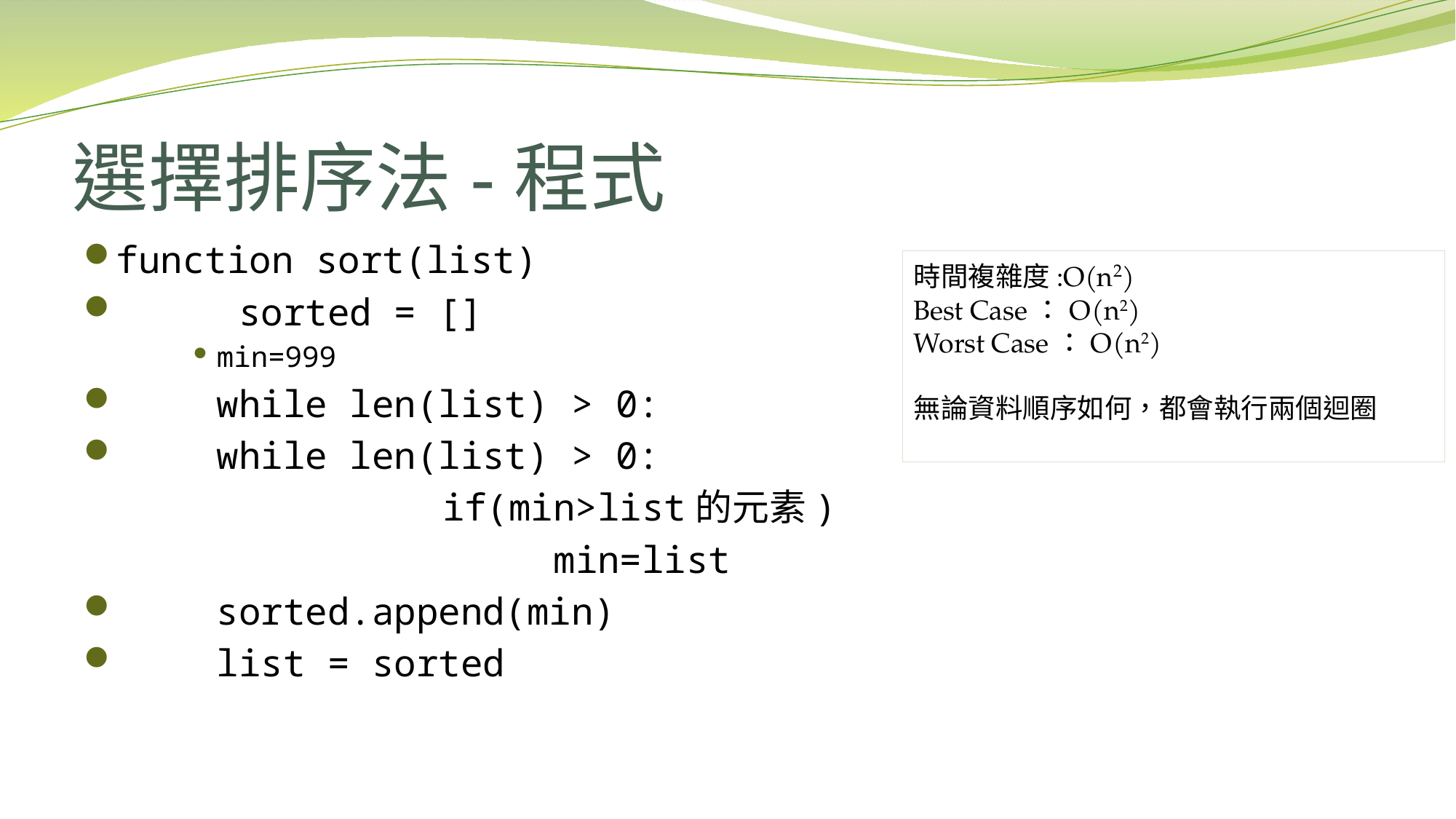

# 選擇排序法-程式
function sort(list)
	 sorted = []
min=999
	while len(list) > 0:
		while len(list) > 0:
	if(min>list的元素)
	     min=list
				sorted.append(min)
		list = sorted
時間複雜度:O(n2)
Best Case：Ο(n2)
Worst Case：Ο(n2)

無論資料順序如何，都會執行兩個迴圈